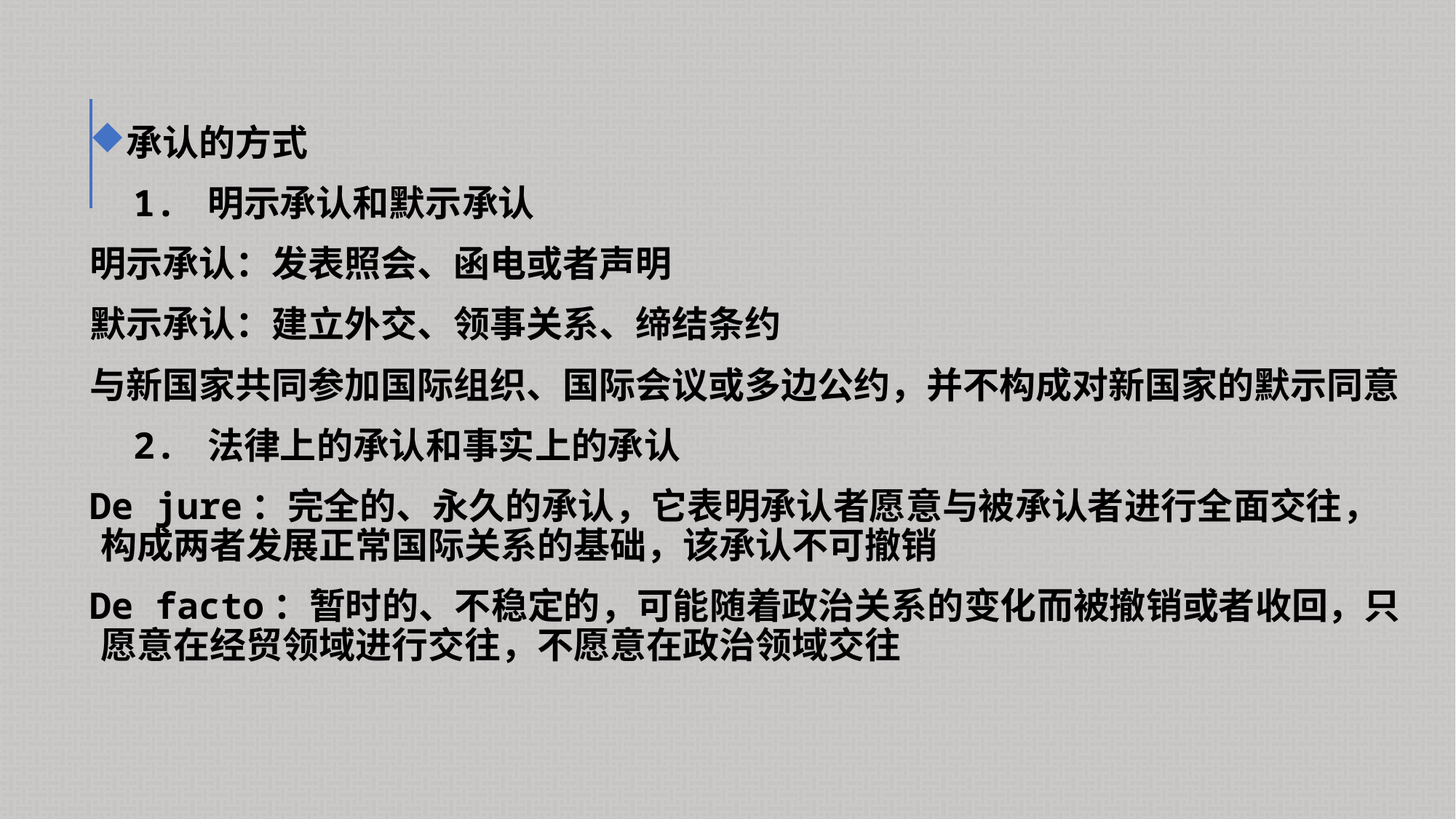

承认的方式
  1. 明示承认和默示承认
明示承认：发表照会、函电或者声明
默示承认：建立外交、领事关系、缔结条约
与新国家共同参加国际组织、国际会议或多边公约，并不构成对新国家的默示同意
  2. 法律上的承认和事实上的承认
De jure：完全的、永久的承认，它表明承认者愿意与被承认者进行全面交往，构成两者发展正常国际关系的基础，该承认不可撤销
De facto：暂时的、不稳定的，可能随着政治关系的变化而被撤销或者收回，只愿意在经贸领域进行交往，不愿意在政治领域交往